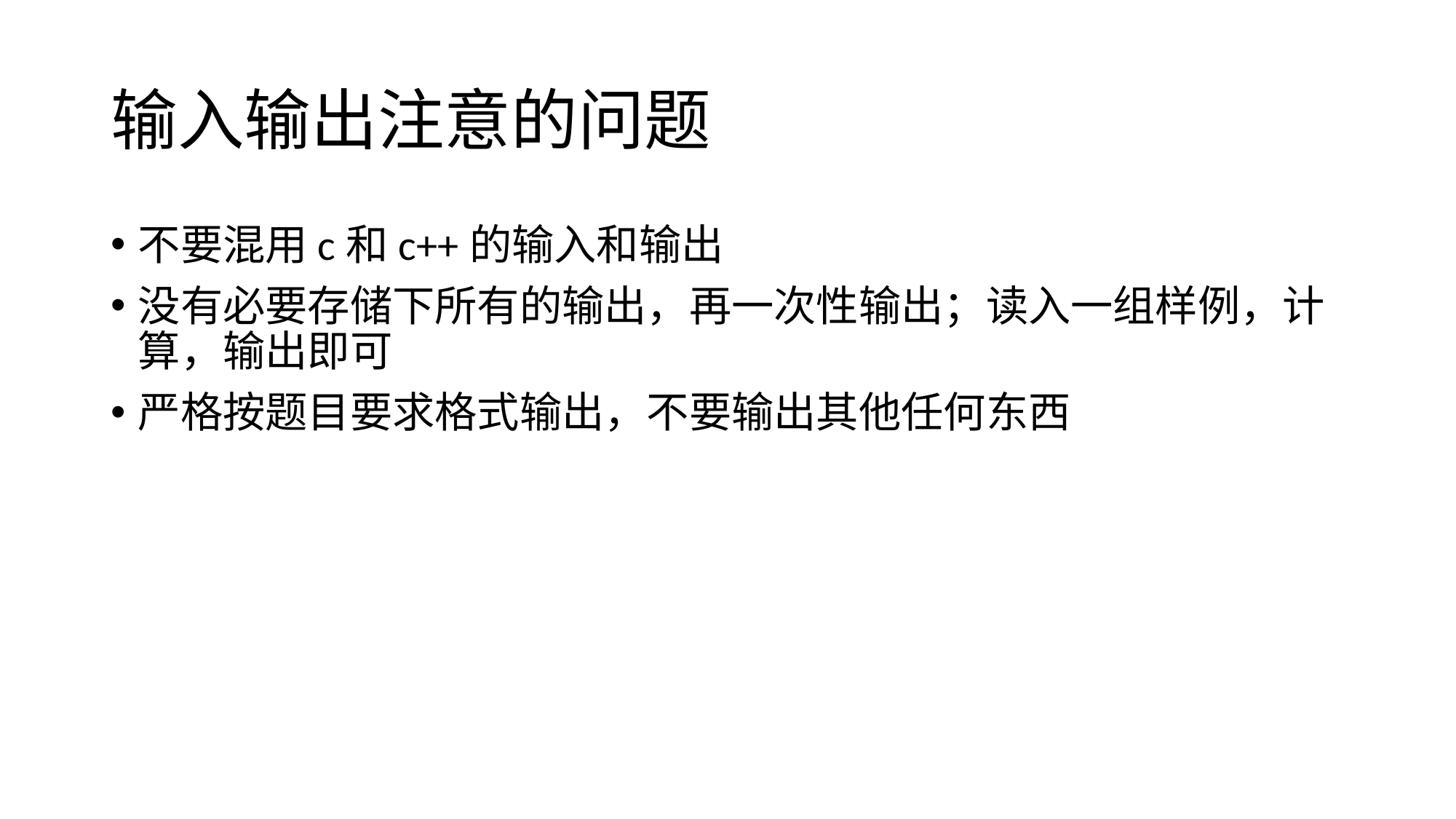

# 输入输出注意的问题
不要混用c和c++的输入和输出
没有必要存储下所有的输出，再一次性输出；读入一组样例，计算，输出即可
严格按题目要求格式输出，不要输出其他任何东西